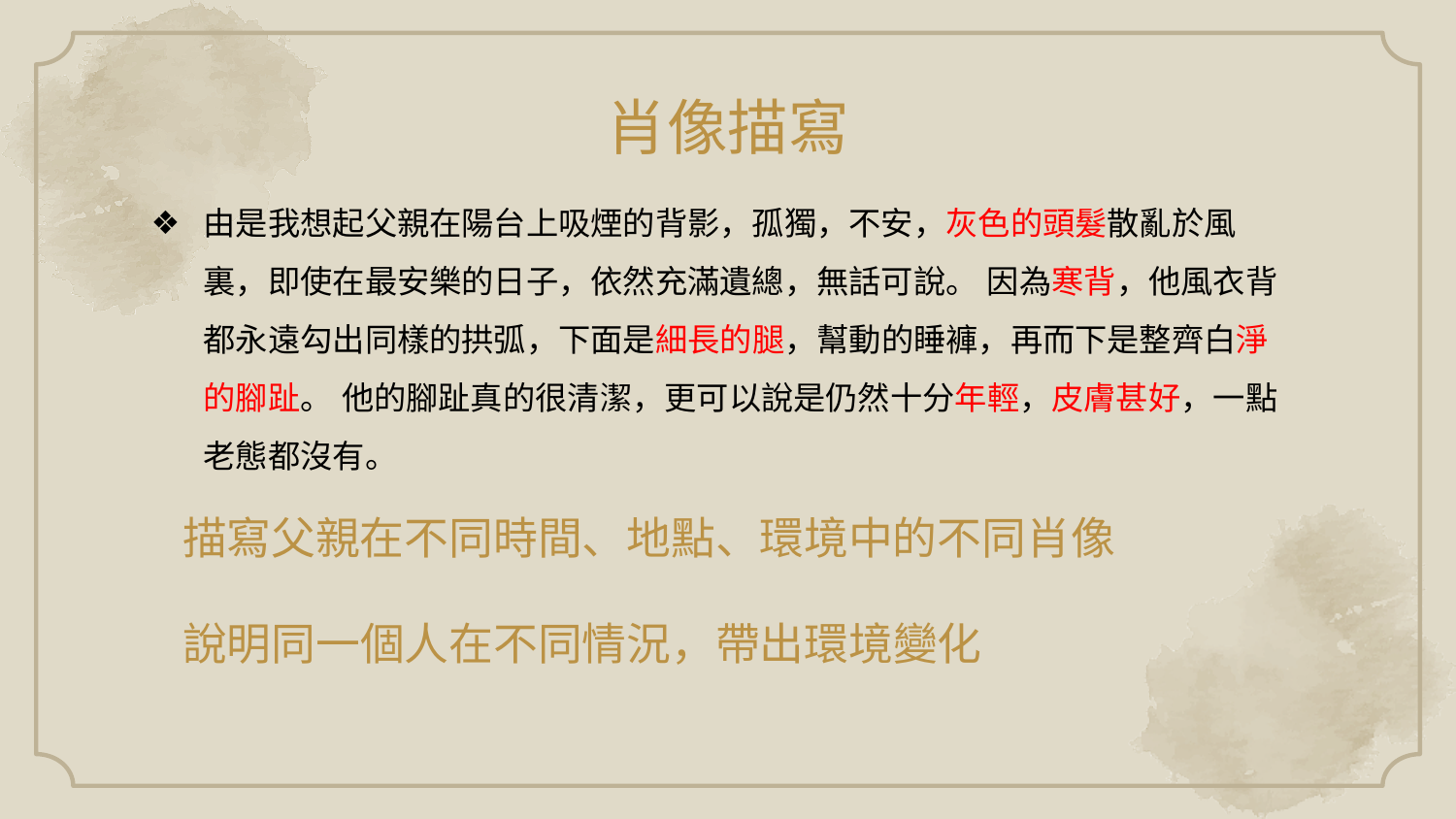

肖像描寫

由是我想起父親在陽台上吸煙的背影，孤獨，不安，灰色的頭髮散亂於風裏，即使在最安樂的日子，依然充滿遺總，無話可說。 因為寒背，他風衣背都永遠勾出同樣的拱弧，下面是細長的腿，幫動的睡褲，再而下是整齊白淨的腳趾。 他的腳趾真的很清潔，更可以說是仍然十分年輕，皮膚甚好，一點老態都沒有。

描寫父親在不同時間、地點、環境中的不同肖像
說明同一個人在不同情況，帶出環境變化